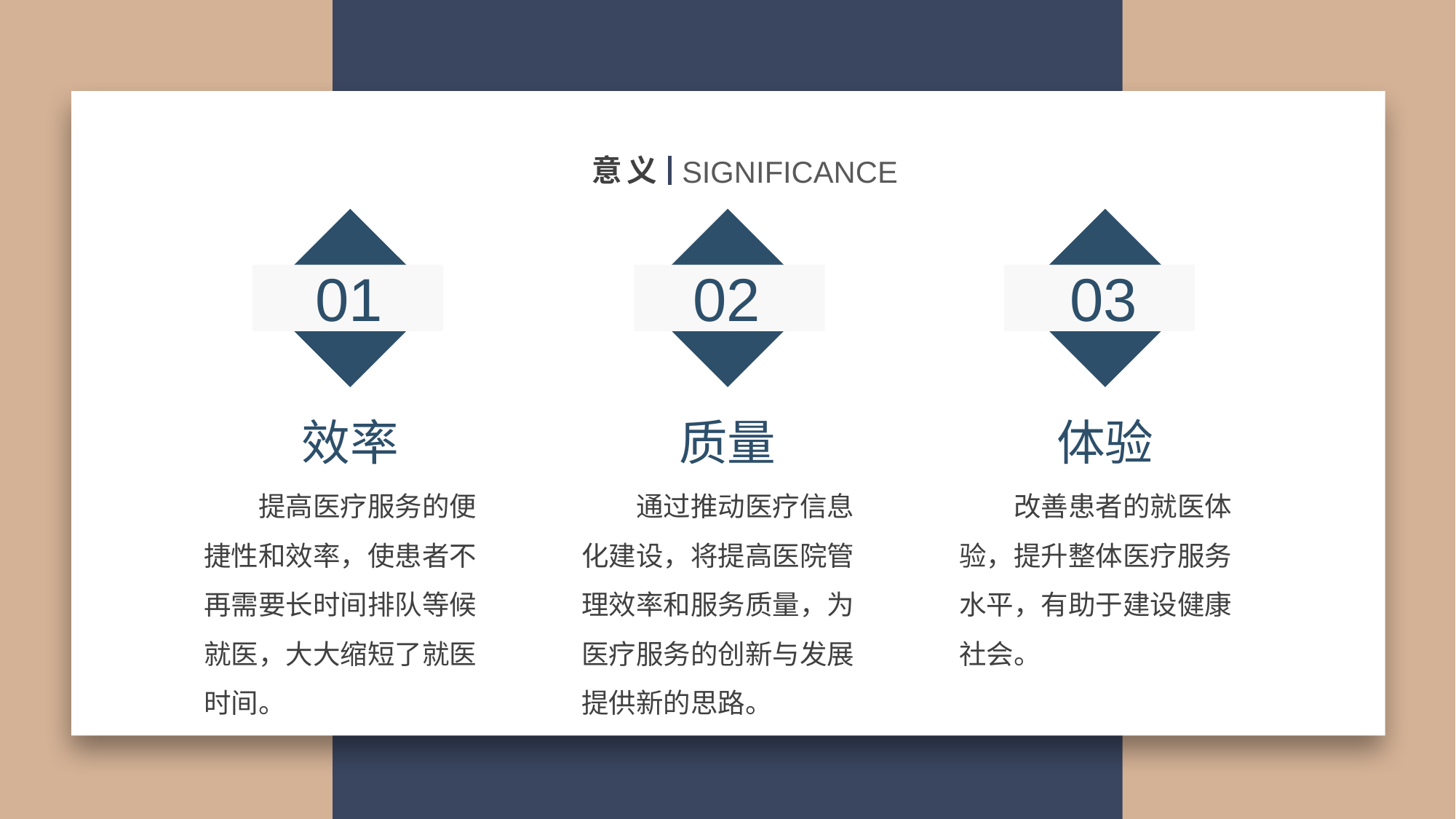

意义
SIGNIFICANCE

01
02
03
效率
质量
体验
提高医疗服务的便捷性和效率，使患者不再需要长时间排队等候就医，大大缩短了就医时间。
通过推动医疗信息化建设，将提高医院管理效率和服务质量，为医疗服务的创新与发展提供新的思路。
改善患者的就医体验，提升整体医疗服务水平，有助于建设健康社会。